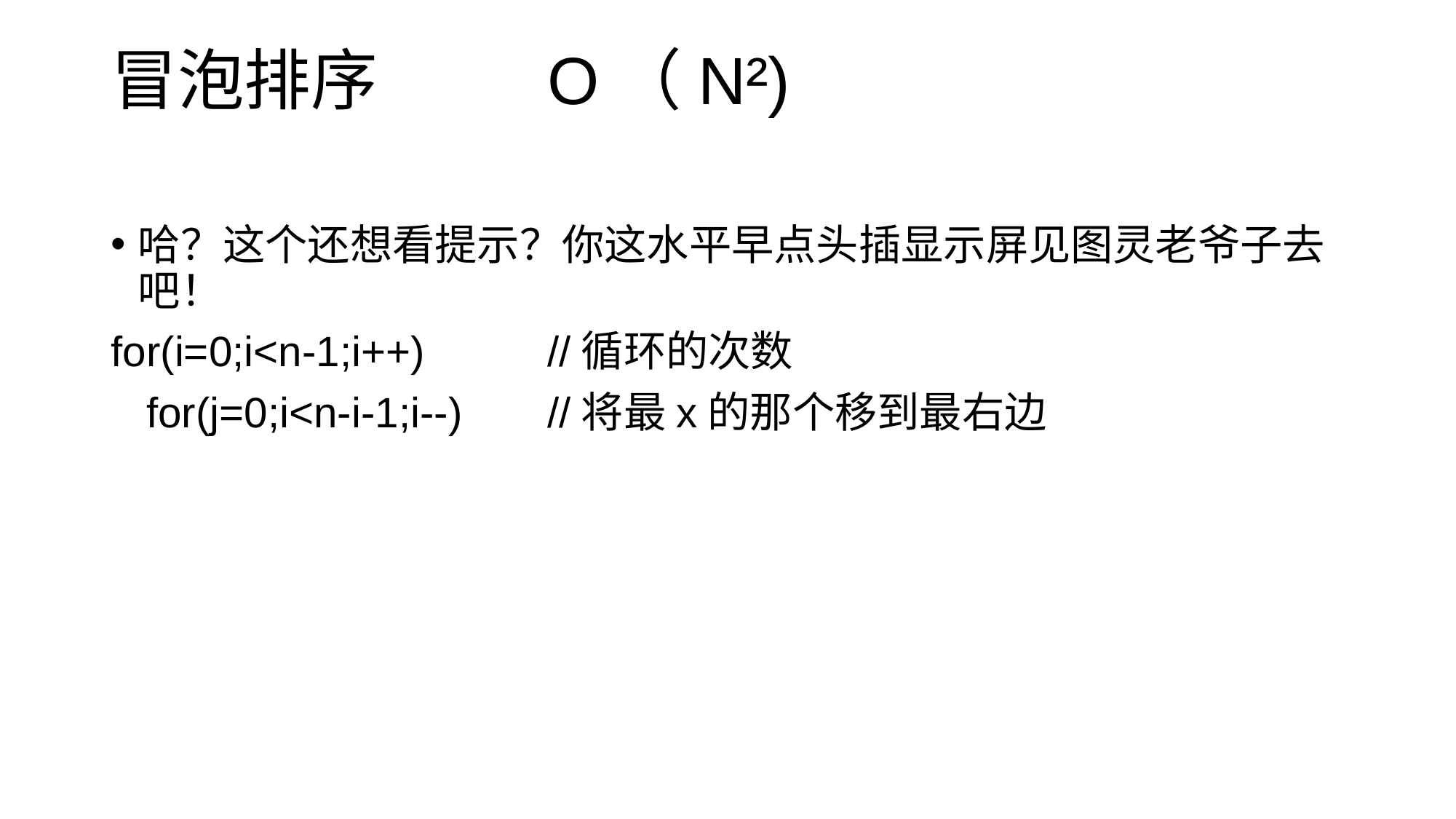

# 冒泡排序		O（N²)
哈？这个还想看提示？你这水平早点头插显示屏见图灵老爷子去吧！
for(i=0;i<n-1;i++)		//循环的次数
   for(j=0;i<n-i-1;i--)	//将最x的那个移到最右边